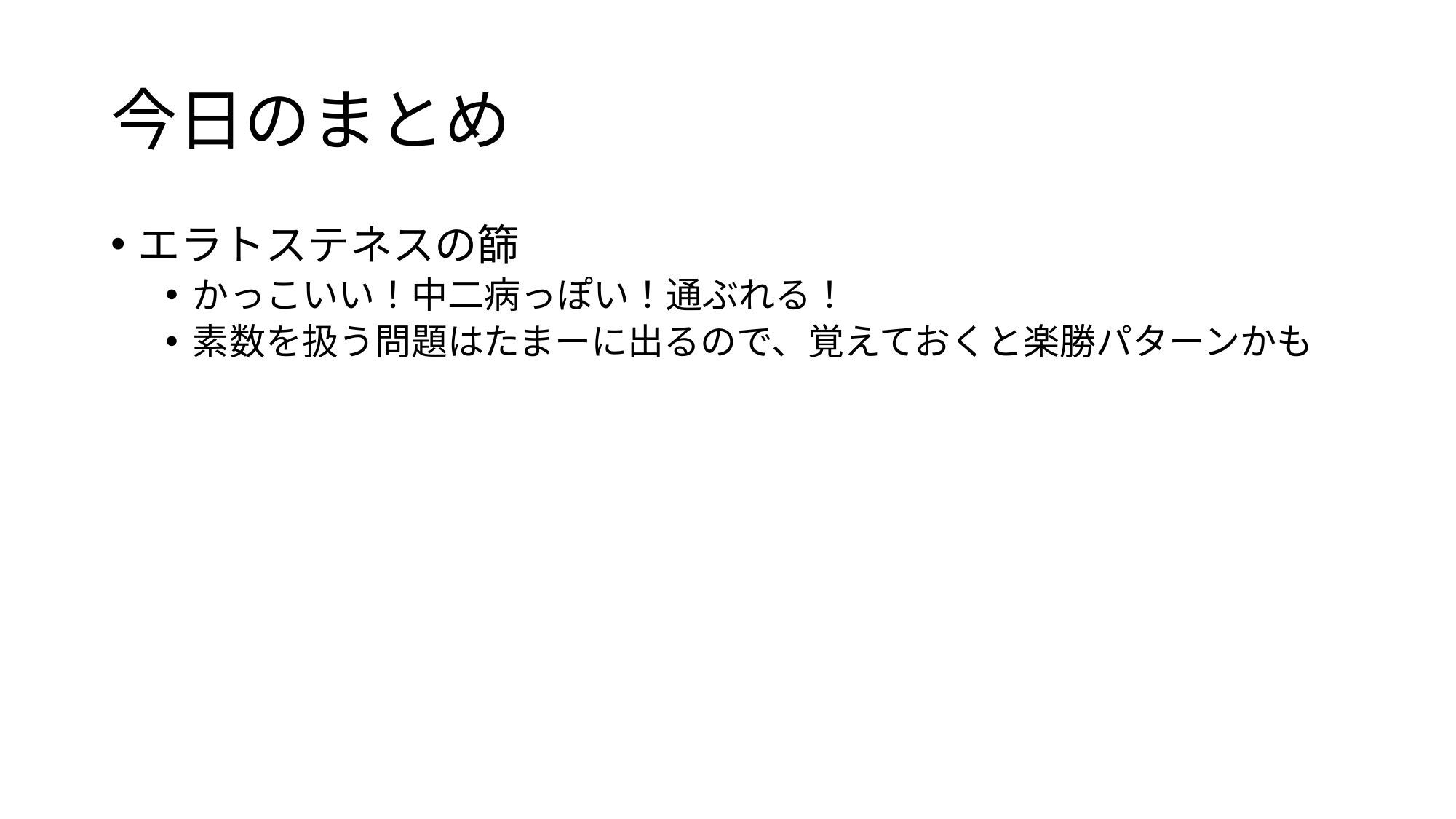

# 今日のまとめ
エラトステネスの篩
かっこいい！中二病っぽい！通ぶれる！
素数を扱う問題はたまーに出るので、覚えておくと楽勝パターンかも